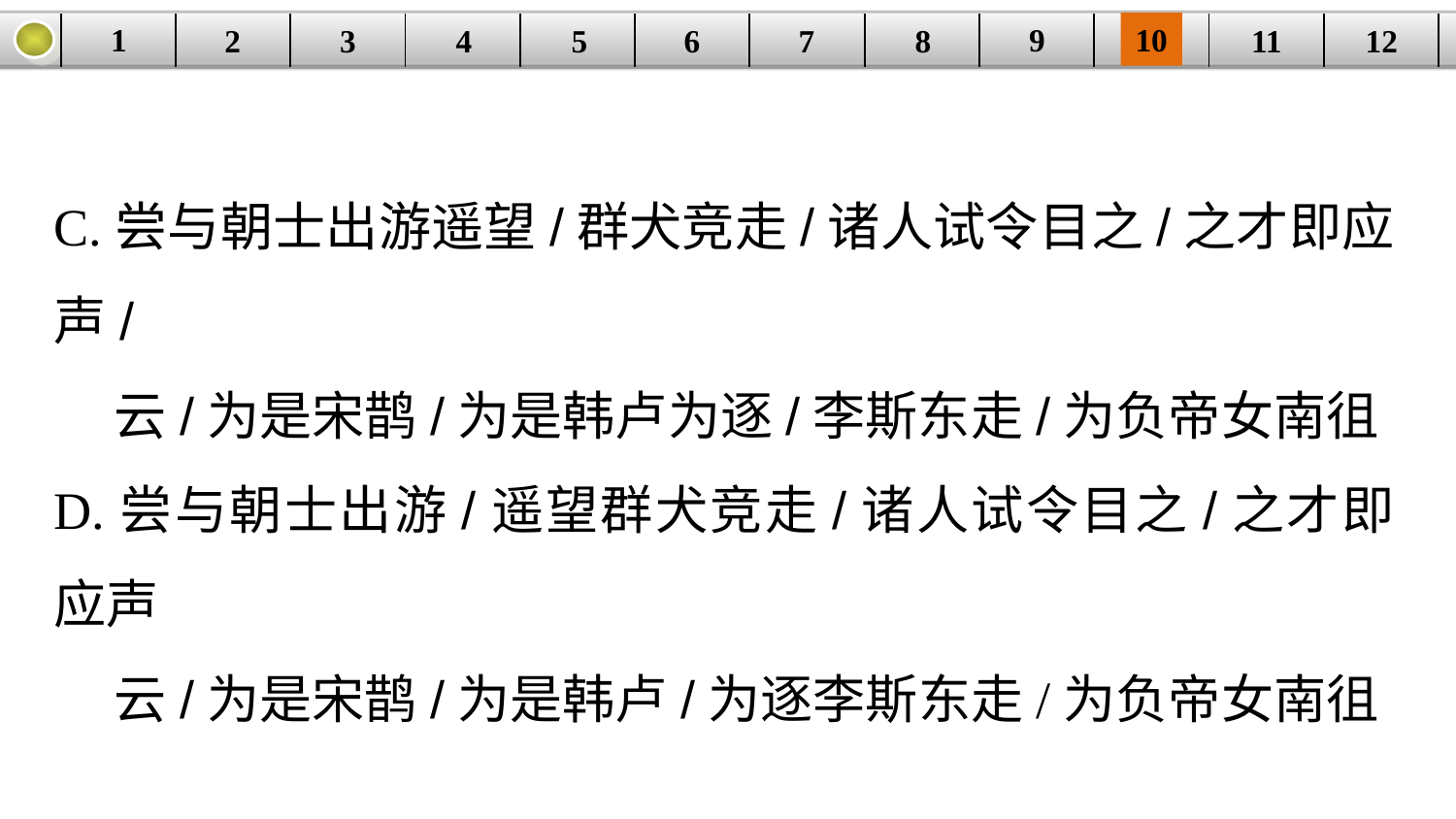

9
10
1
3
4
5
6
8
11
2
12
|  |  |  |  |  |  |  |  |  |  |  |  |
| --- | --- | --- | --- | --- | --- | --- | --- | --- | --- | --- | --- |
7

C.尝与朝士出游遥望/群犬竞走/诸人试令目之/之才即应声/
    云/为是宋鹊/为是韩卢为逐/李斯东走/为负帝女南徂
D.尝与朝士出游/遥望群犬竞走/诸人试令目之/之才即应声
    云/为是宋鹊/为是韩卢/为逐李斯东走/为负帝女南徂